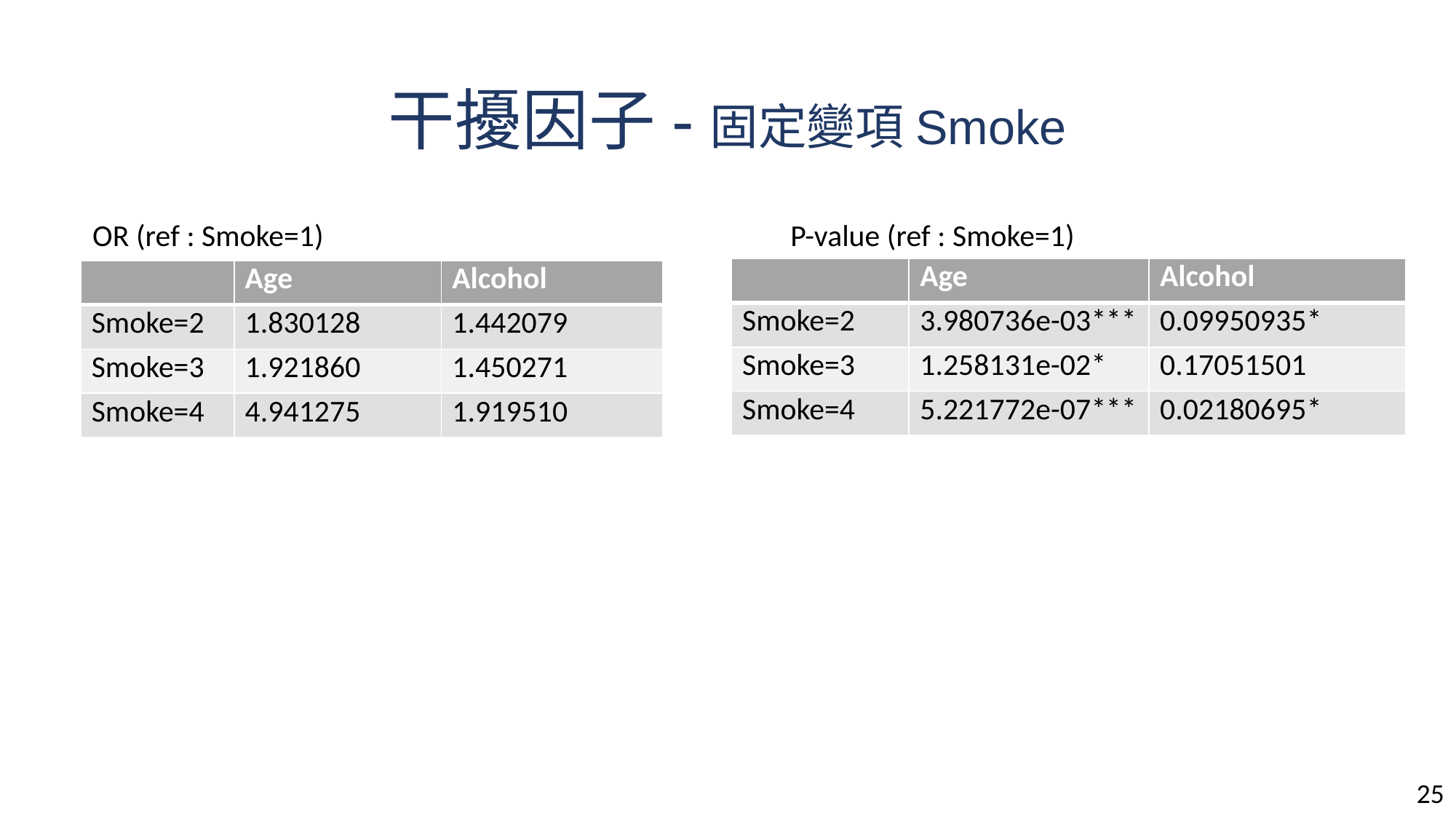

# 干擾因子-固定變項Smoke
OR (ref : Smoke=1)
P-value (ref : Smoke=1)
|  | Age | Alcohol |
| --- | --- | --- |
| Smoke=2 | 3.980736e-03\*\*\* | 0.09950935\* |
| Smoke=3 | 1.258131e-02\* | 0.17051501 |
| Smoke=4 | 5.221772e-07\*\*\* | 0.02180695\* |
|  | Age | Alcohol |
| --- | --- | --- |
| Smoke=2 | 1.830128 | 1.442079 |
| Smoke=3 | 1.921860 | 1.450271 |
| Smoke=4 | 4.941275 | 1.919510 |
25